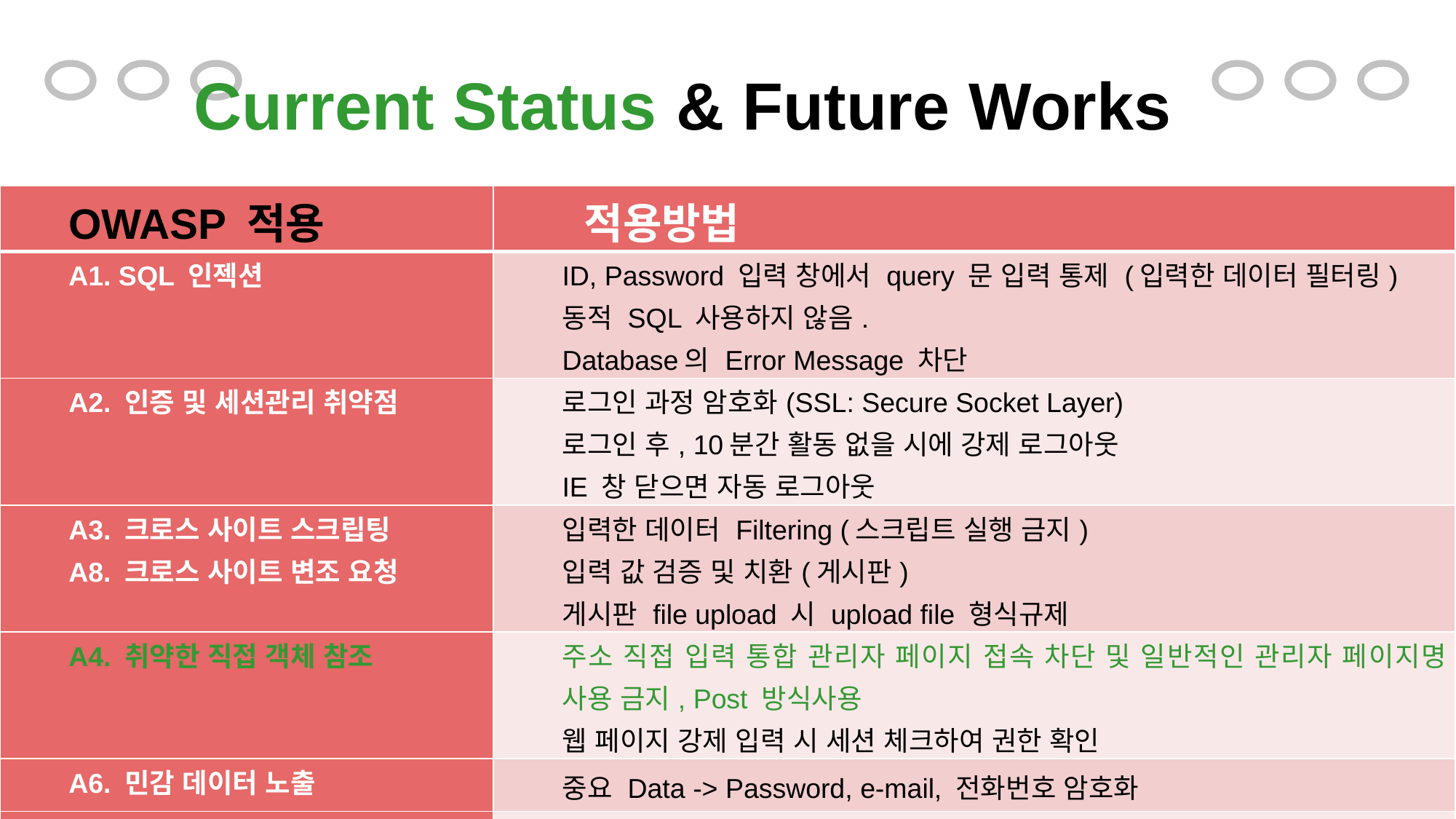

# Current Status & Future Works

| OWASP 적용 | 적용방법 |
| --- | --- |
| A1. SQL 인젝션 | ID, Password 입력 창에서 query 문 입력 통제 (입력한 데이터 필터링) 동적 SQL 사용하지 않음. Database의 Error Message 차단 |
| A2. 인증 및 세션관리 취약점 | 로그인 과정 암호화(SSL: Secure Socket Layer) 로그인 후, 10분간 활동 없을 시에 강제 로그아웃 IE 창 닫으면 자동 로그아웃 |
| A3. 크로스 사이트 스크립팅 A8. 크로스 사이트 변조 요청 | 입력한 데이터 Filtering (스크립트 실행 금지) 입력 값 검증 및 치환(게시판) 게시판 file upload 시 upload file 형식규제 |
| A4. 취약한 직접 객체 참조 | 주소 직접 입력 통합 관리자 페이지 접속 차단 및 일반적인 관리자 페이지명 사용 금지, Post 방식사용 웹 페이지 강제 입력 시 세션 체크하여 권한 확인 |
| A6. 민감 데이터 노출 | 중요 Data -> Password, e-mail, 전화번호 암호화 |
| A7. 기능 수준의 접근통제 누락 | 사용자 권한에 따른 페이지 접속 여부 |